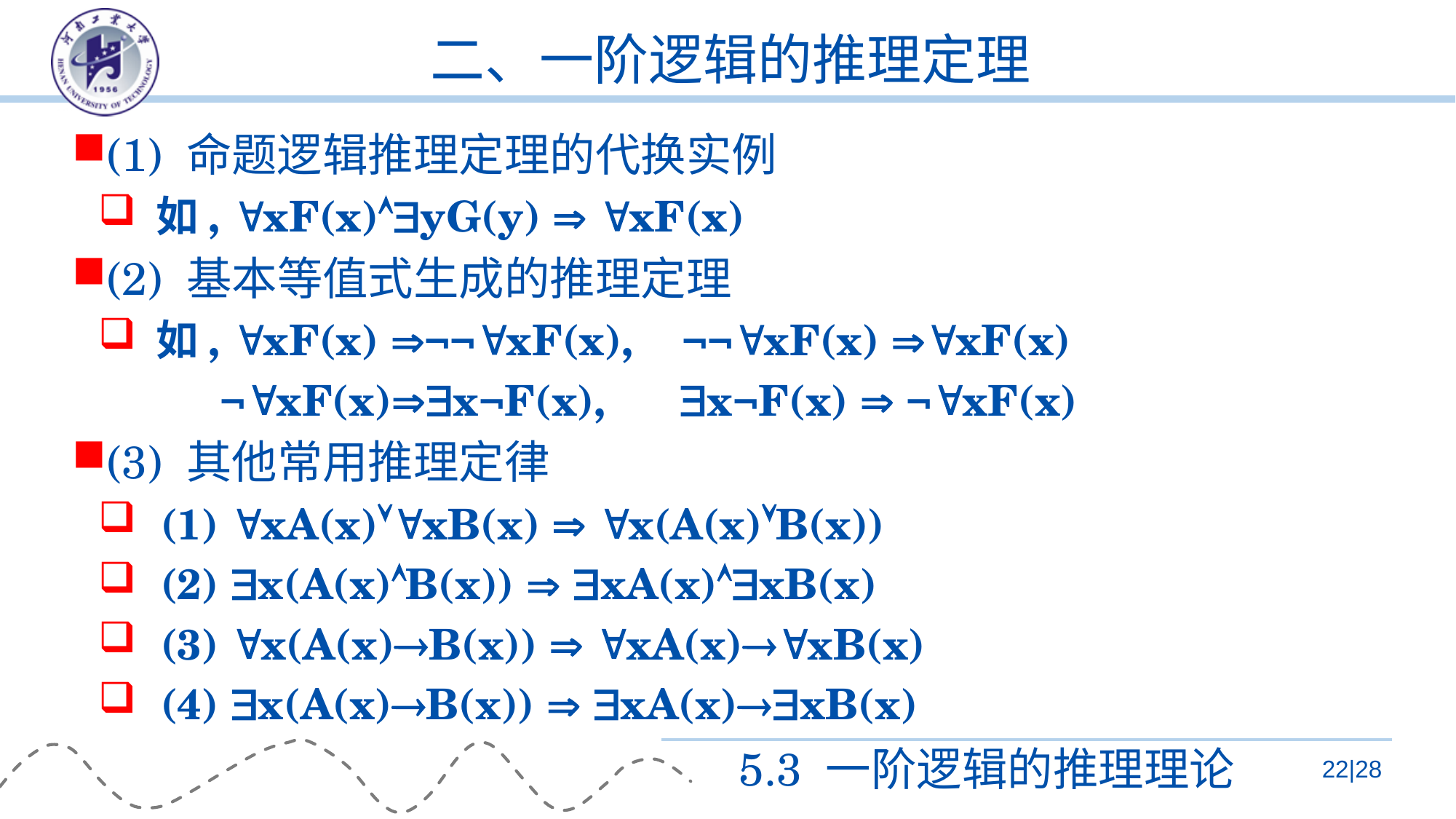

# 二、一阶逻辑的推理定理
(1) 命题逻辑推理定理的代换实例
 如, ∀xF(x)∧∃yG(y) ⇒ ∀xF(x)
(2) 基本等值式生成的推理定理
 如, ∀xF(x) ⇒¬¬∀xF(x),    ¬¬∀xF(x) ⇒∀xF(x)
          ¬∀xF(x)⇒∃x¬F(x),      ∃x¬F(x) ⇒ ¬∀xF(x)
(3) 其他常用推理定律
  (1) ∀xA(x)∨∀xB(x) ⇒ ∀x(A(x)∨B(x))
  (2) ∃x(A(x)∧B(x)) ⇒ ∃xA(x)∧∃xB(x)
  (3) ∀x(A(x)→B(x)) ⇒ ∀xA(x)→∀xB(x)
  (4) ∃x(A(x)→B(x)) ⇒ ∃xA(x)→∃xB(x)
5.3 一阶逻辑的推理理论
22|28